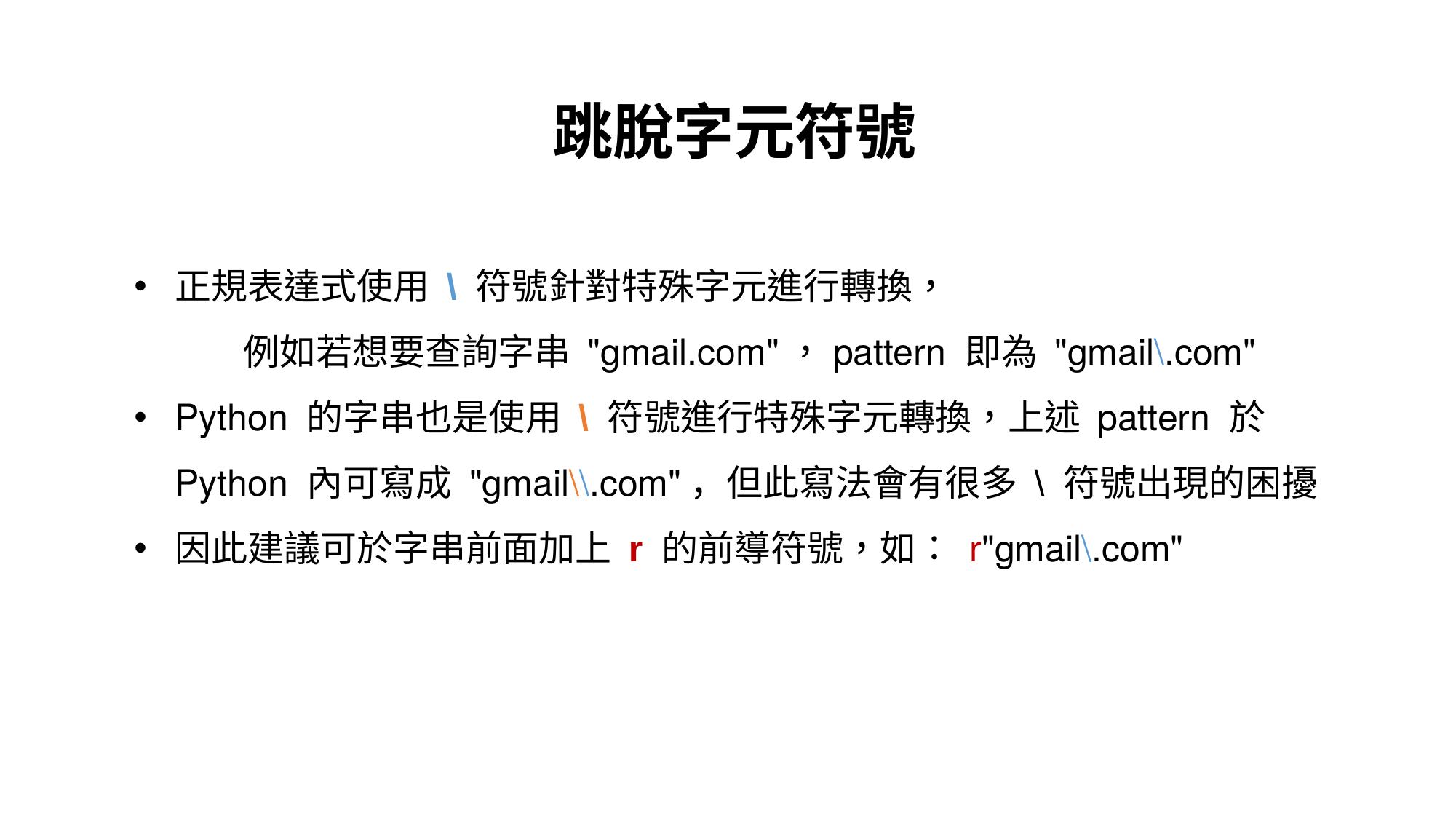

跳脫字元符號
正規表達式使用 \ 符號針對特殊字元進行轉換，
	例如若想要查詢字串 "gmail.com"，pattern 即為 "gmail\.com"
Python 的字串也是使用 \ 符號進行特殊字元轉換，上述 pattern 於 Python 內可寫成 "gmail\\.com"，但此寫法會有很多 \ 符號出現的困擾
因此建議可於字串前面加上 r 的前導符號，如： r"gmail\.com"